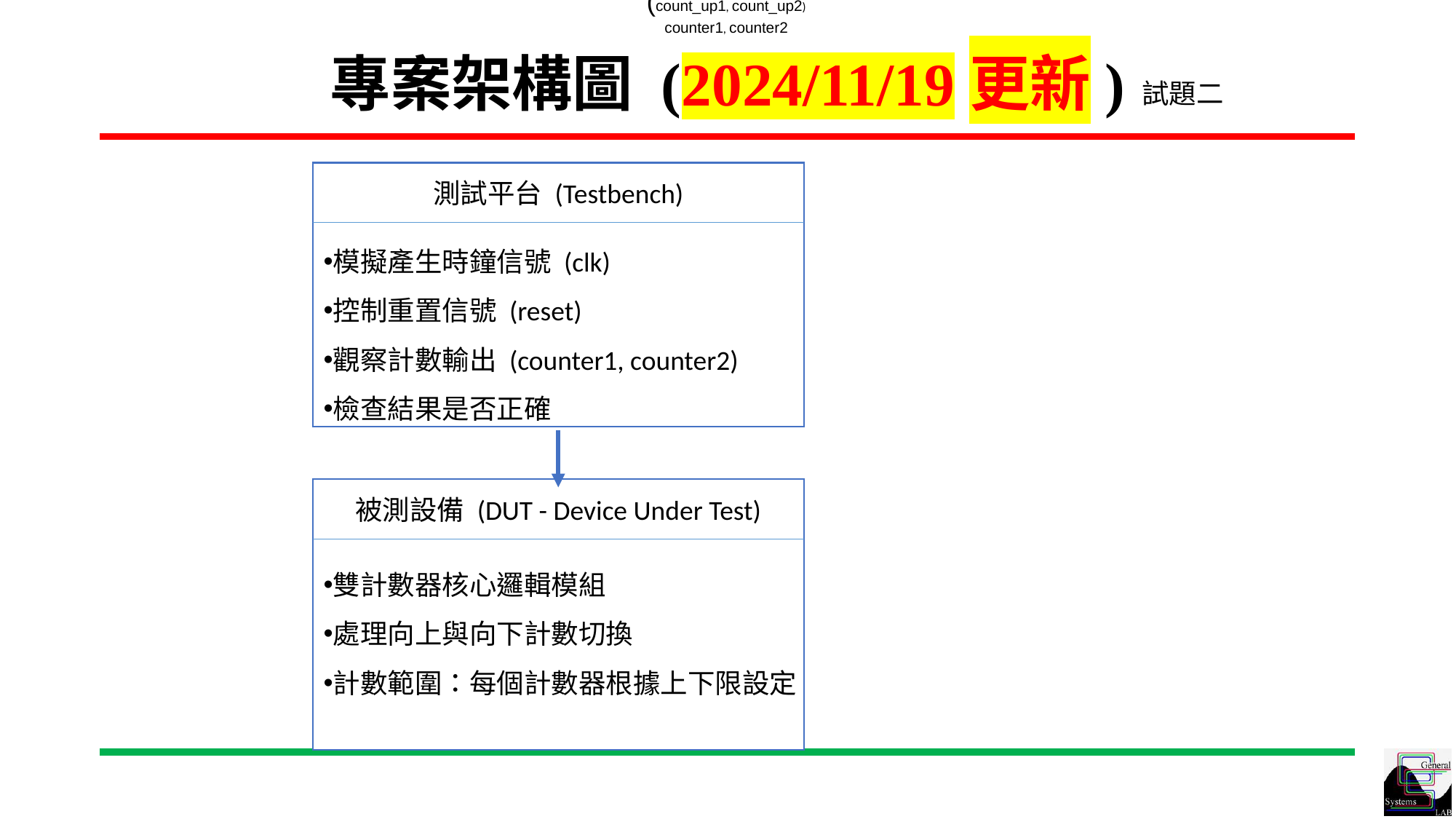

counter1, counter2
(count_up1, count_up2)
# 專案架構圖 (2024/11/19更新)
試題二

測試平台 (Testbench)
模擬產生時鐘信號 (clk)
控制重置信號 (reset)
觀察計數輸出 (counter1, counter2)
檢查結果是否正確

被測設備 (DUT - Device Under Test)
雙計數器核心邏輯模組
處理向上與向下計數切換
計數範圍：每個計數器根據上下限設定